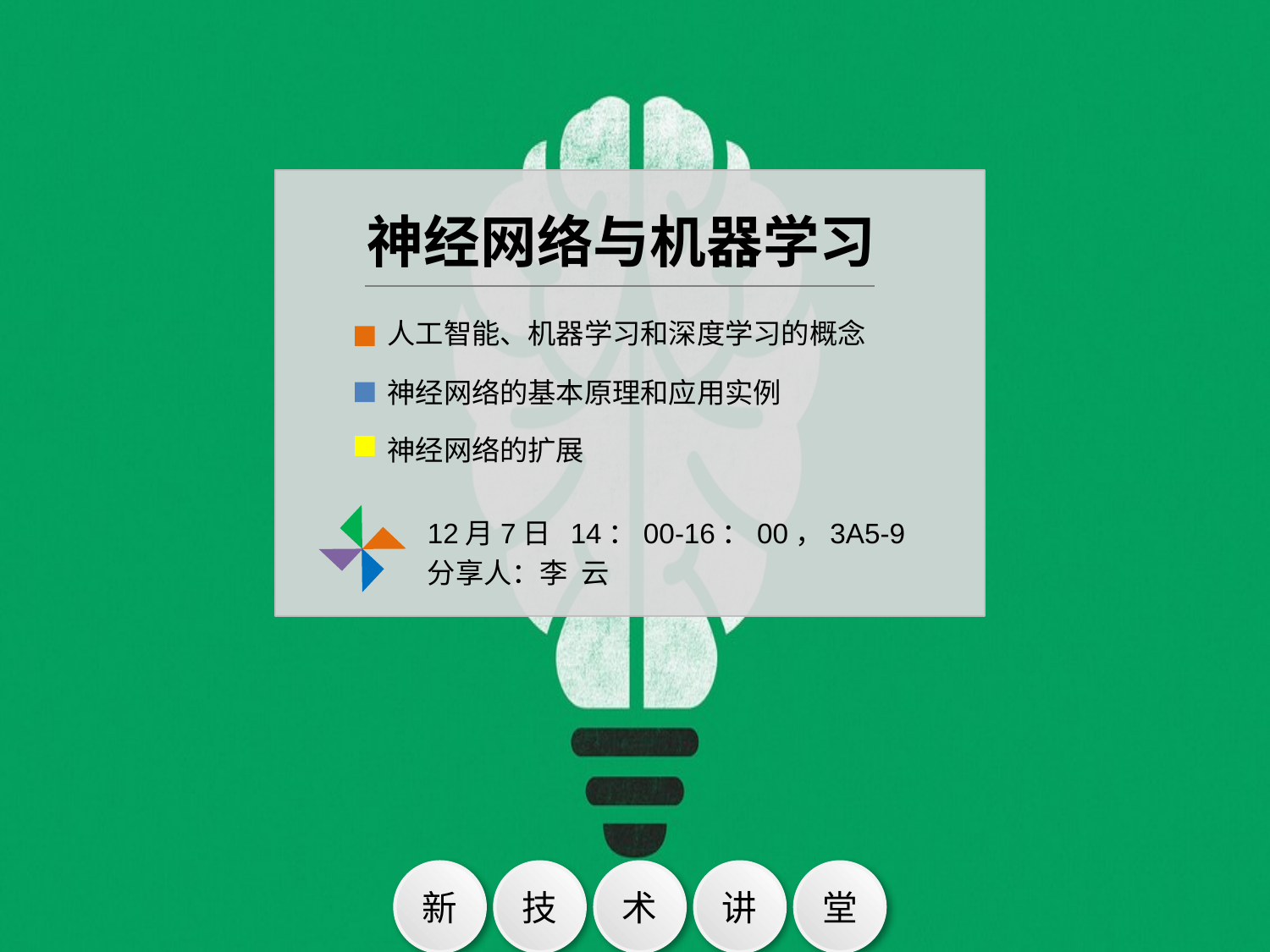

神经网络与机器学习
人工智能、机器学习和深度学习的概念

神经网络的基本原理和应用实例

神经网络的扩展

12月7日  14：00-16：00，3A5-9

分享人：李  云
新
技
术
讲
堂